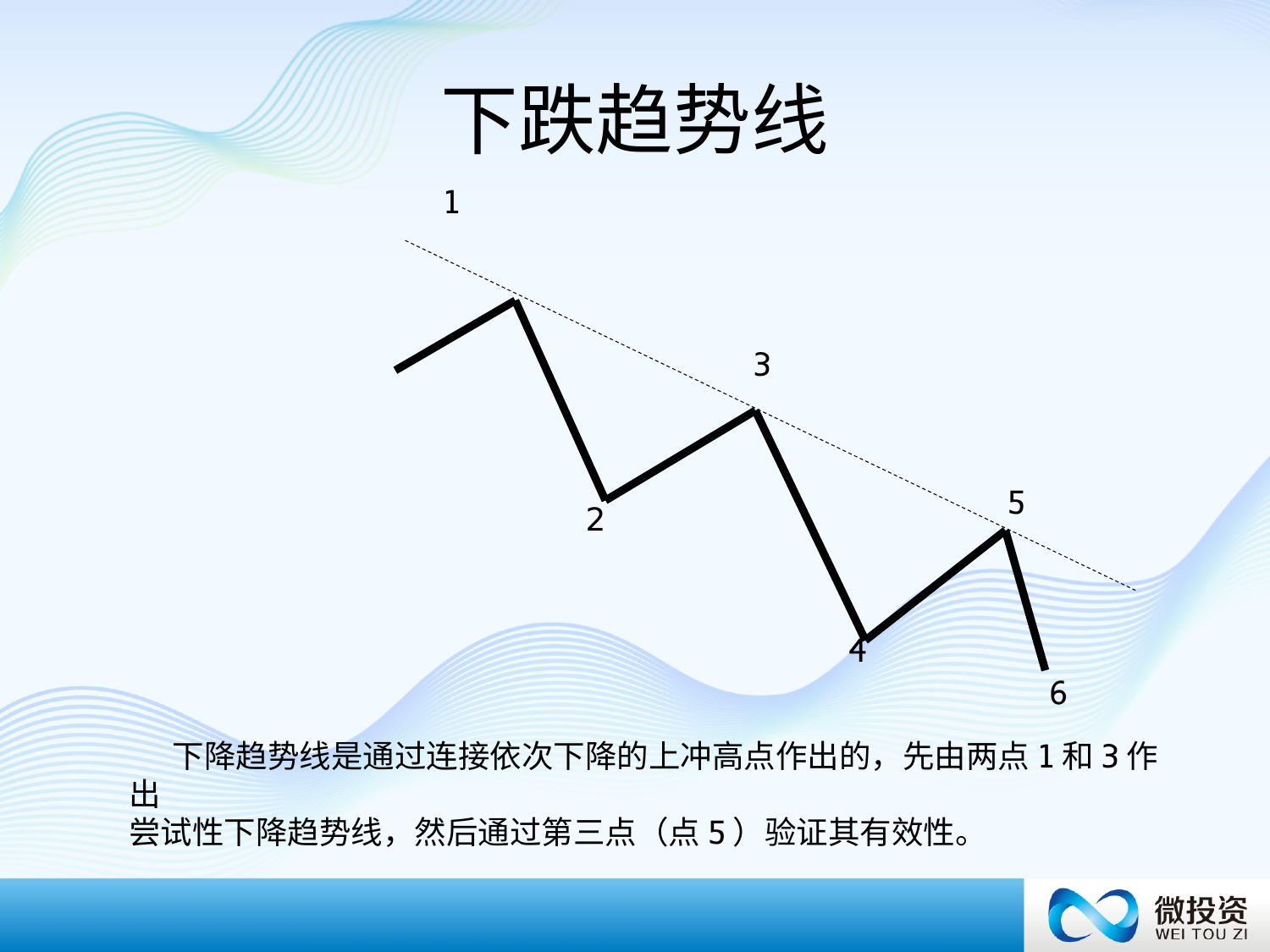

# 下跌趋势线
1

3

5
2

4
6
     下降趋势线是通过连接依次下降的上冲高点作出的，先由两点1和3作出
尝试性下降趋势线，然后通过第三点（点5）验证其有效性。